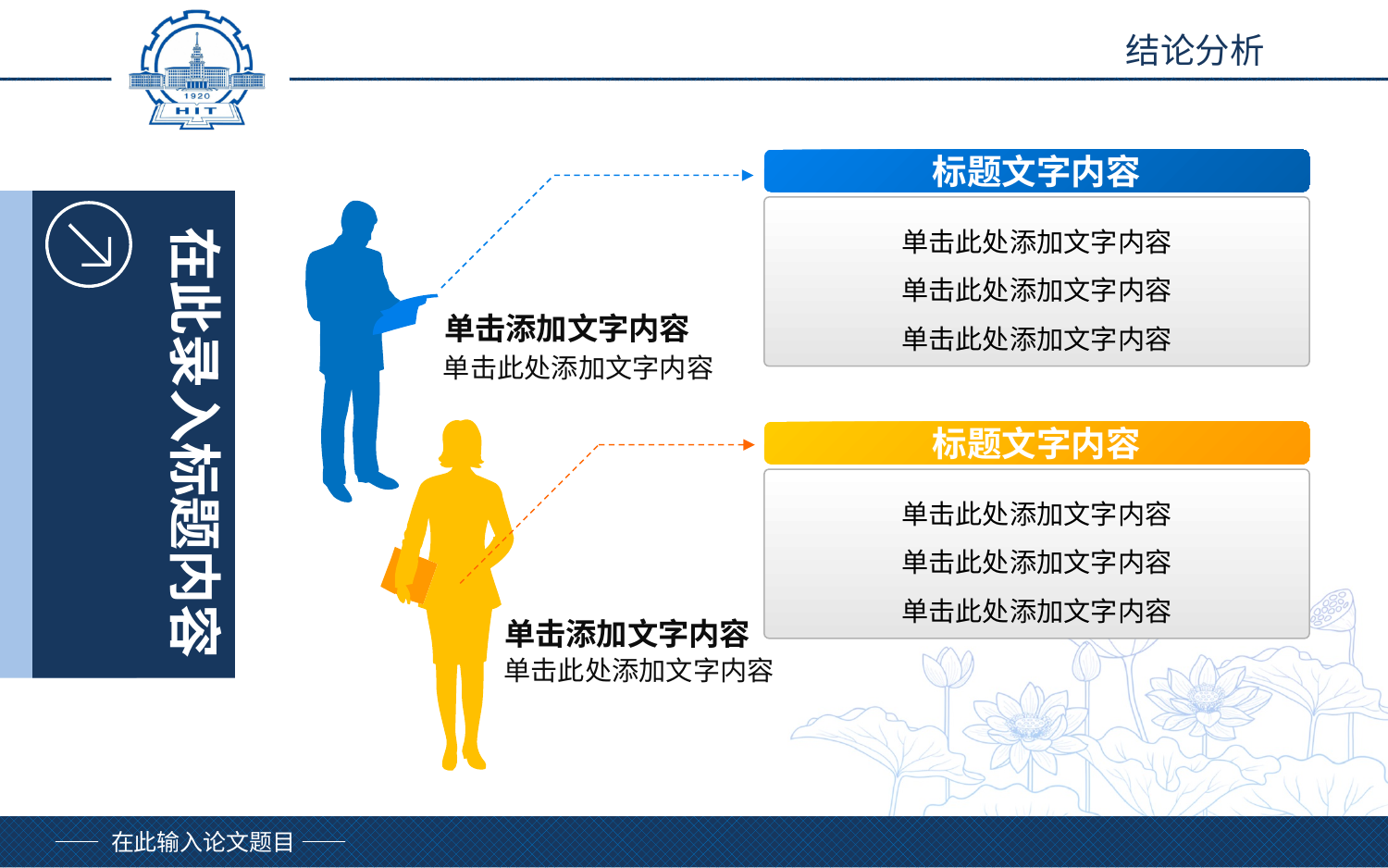

结论分析
标题文字内容

单击此处添加文字内容
单击此处添加文字内容
单击此处添加文字内容

在此录入标题内容
单击添加文字内容
单击此处添加文字内容

标题文字内容

单击此处添加文字内容
单击此处添加文字内容
单击此处添加文字内容
单击添加文字内容
单击此处添加文字内容